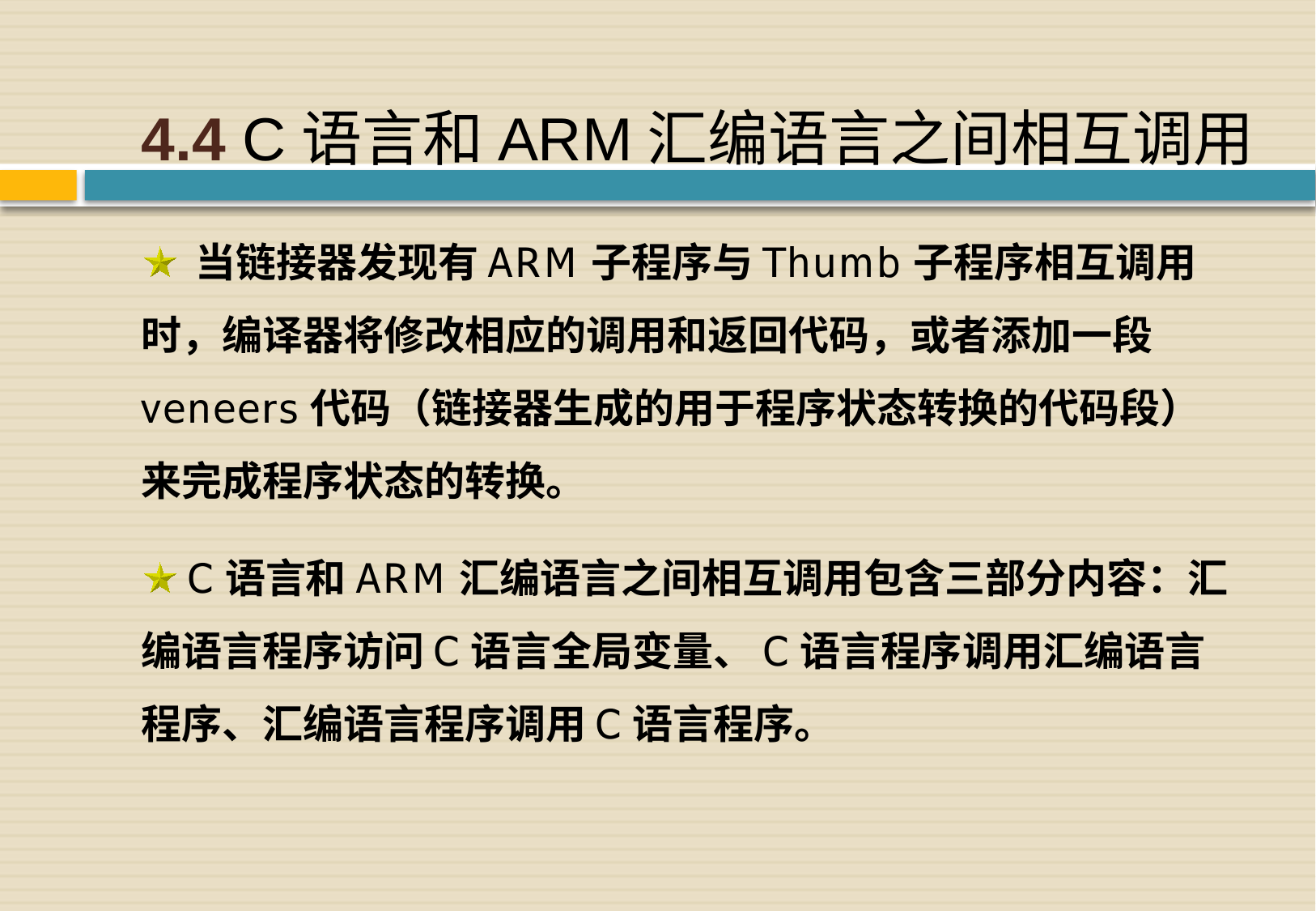

# 4.4 C语言和ARM汇编语言之间相互调用
 当链接器发现有ARM子程序与Thumb子程序相互调用时，编译器将修改相应的调用和返回代码，或者添加一段veneers代码（链接器生成的用于程序状态转换的代码段）来完成程序状态的转换。
 C语言和ARM汇编语言之间相互调用包含三部分内容：汇编语言程序访问C语言全局变量、C语言程序调用汇编语言程序、汇编语言程序调用C语言程序。